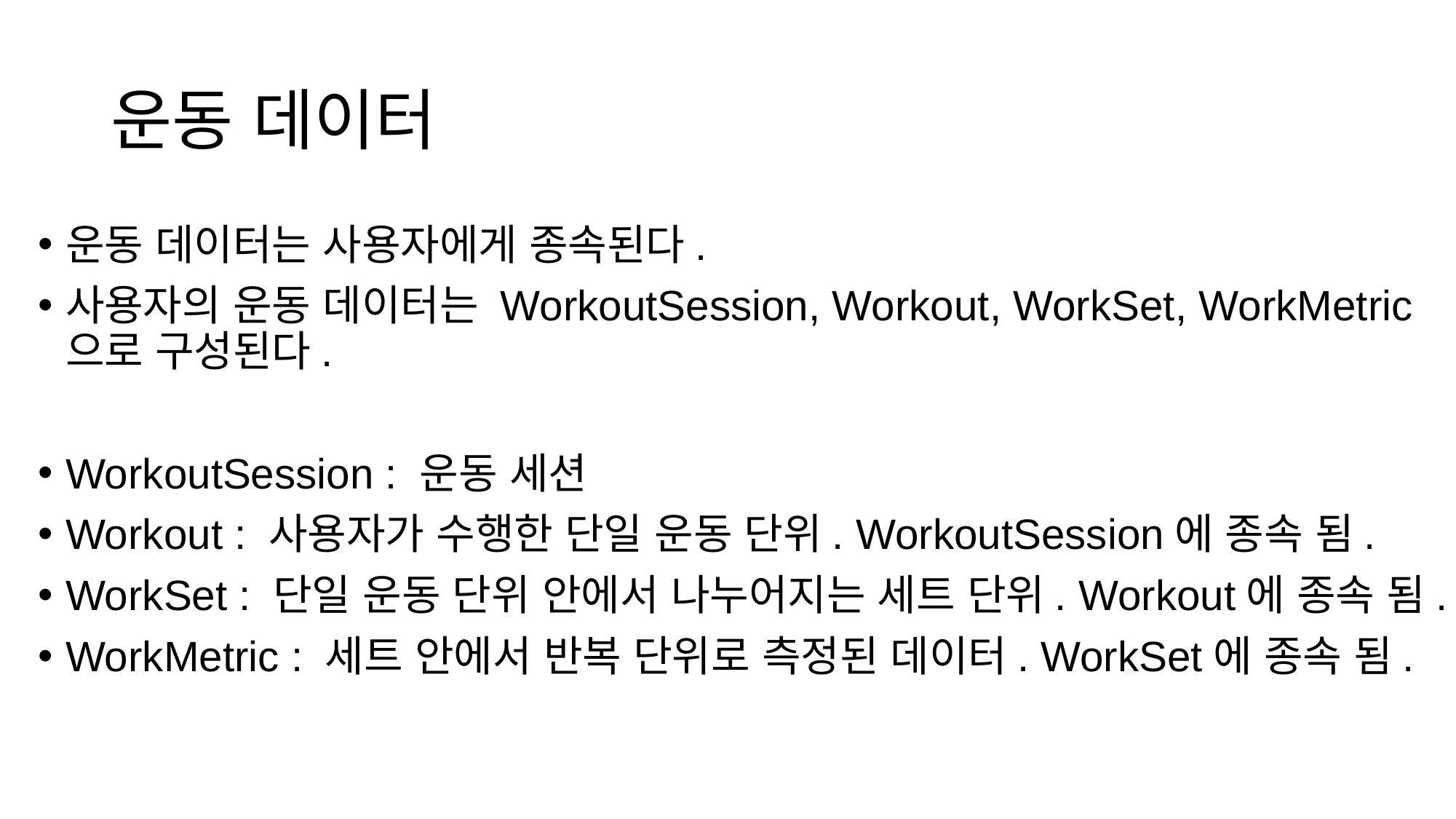

# 운동 데이터
운동 데이터는 사용자에게 종속된다.
사용자의 운동 데이터는 WorkoutSession, Workout, WorkSet, WorkMetric으로 구성된다.

WorkoutSession : 운동 세션
Workout : 사용자가 수행한 단일 운동 단위. WorkoutSession에 종속 됨.
WorkSet : 단일 운동 단위 안에서 나누어지는 세트 단위. Workout에 종속 됨.
WorkMetric : 세트 안에서 반복 단위로 측정된 데이터. WorkSet에 종속 됨.